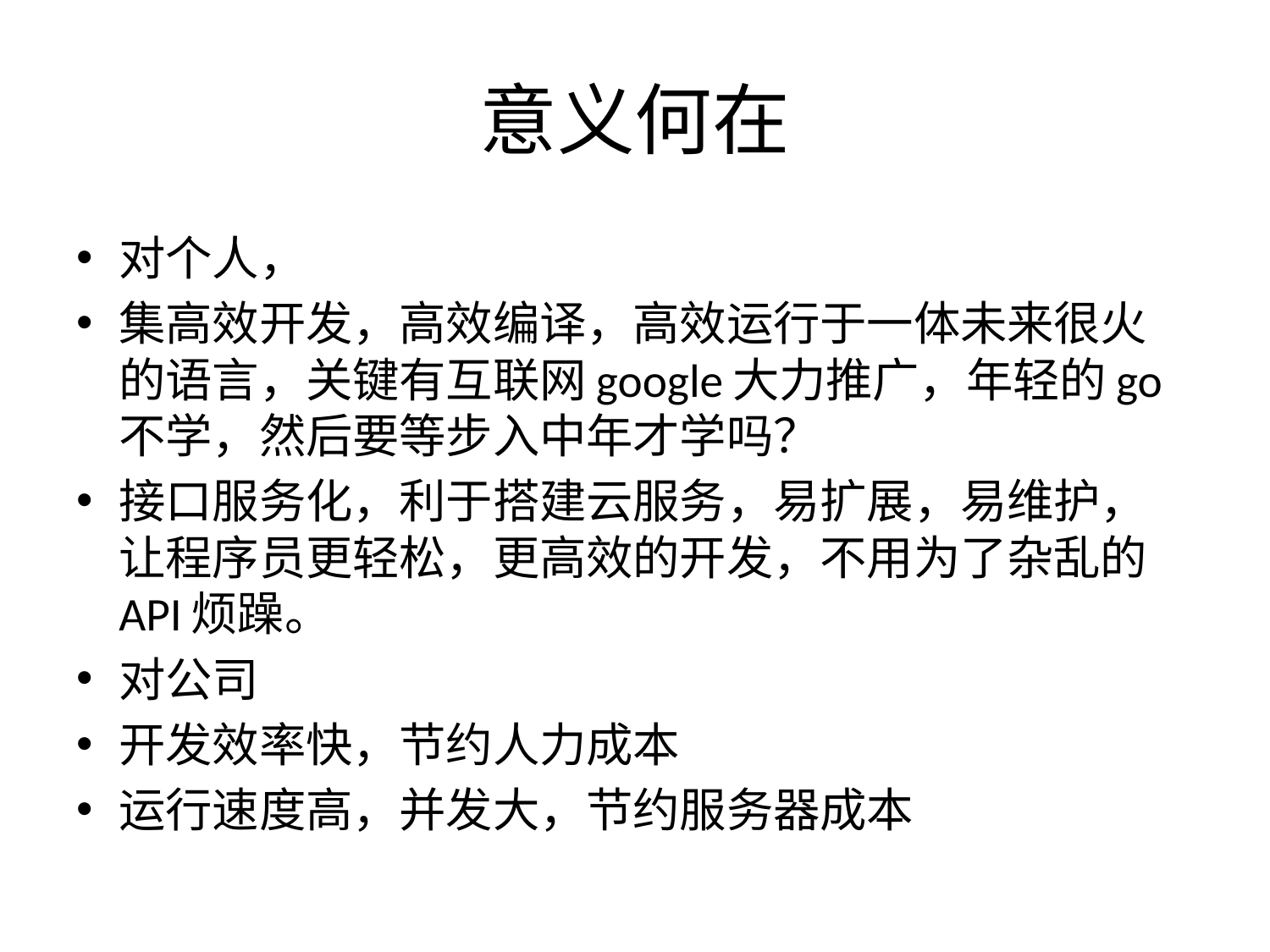

# 意义何在
对个人，
集高效开发，高效编译，高效运行于一体未来很火的语言，关键有互联网google大力推广，年轻的go不学，然后要等步入中年才学吗？
接口服务化，利于搭建云服务，易扩展，易维护，让程序员更轻松，更高效的开发，不用为了杂乱的API烦躁。
对公司
开发效率快，节约人力成本
运行速度高，并发大，节约服务器成本